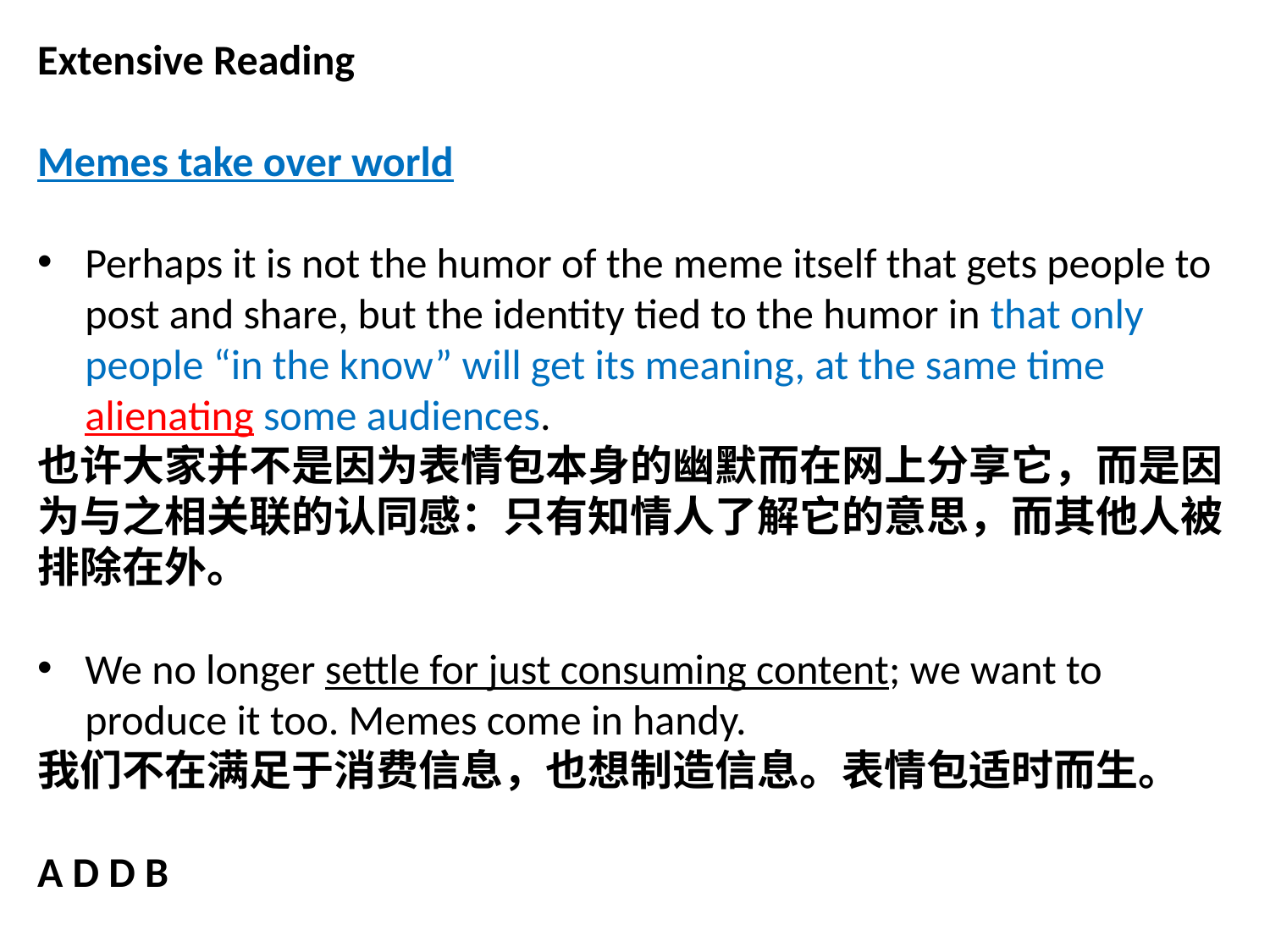

Extensive Reading

Memes take over world

Perhaps it is not the humor of the meme itself that gets people to post and share, but the identity tied to the humor in that only people “in the know” will get its meaning, at the same time alienating some audiences.
也许大家并不是因为表情包本身的幽默而在网上分享它，而是因为与之相关联的认同感：只有知情人了解它的意思，而其他人被排除在外。

We no longer settle for just consuming content; we want to produce it too. Memes come in handy.
我们不在满足于消费信息，也想制造信息。表情包适时而生。

A D D B